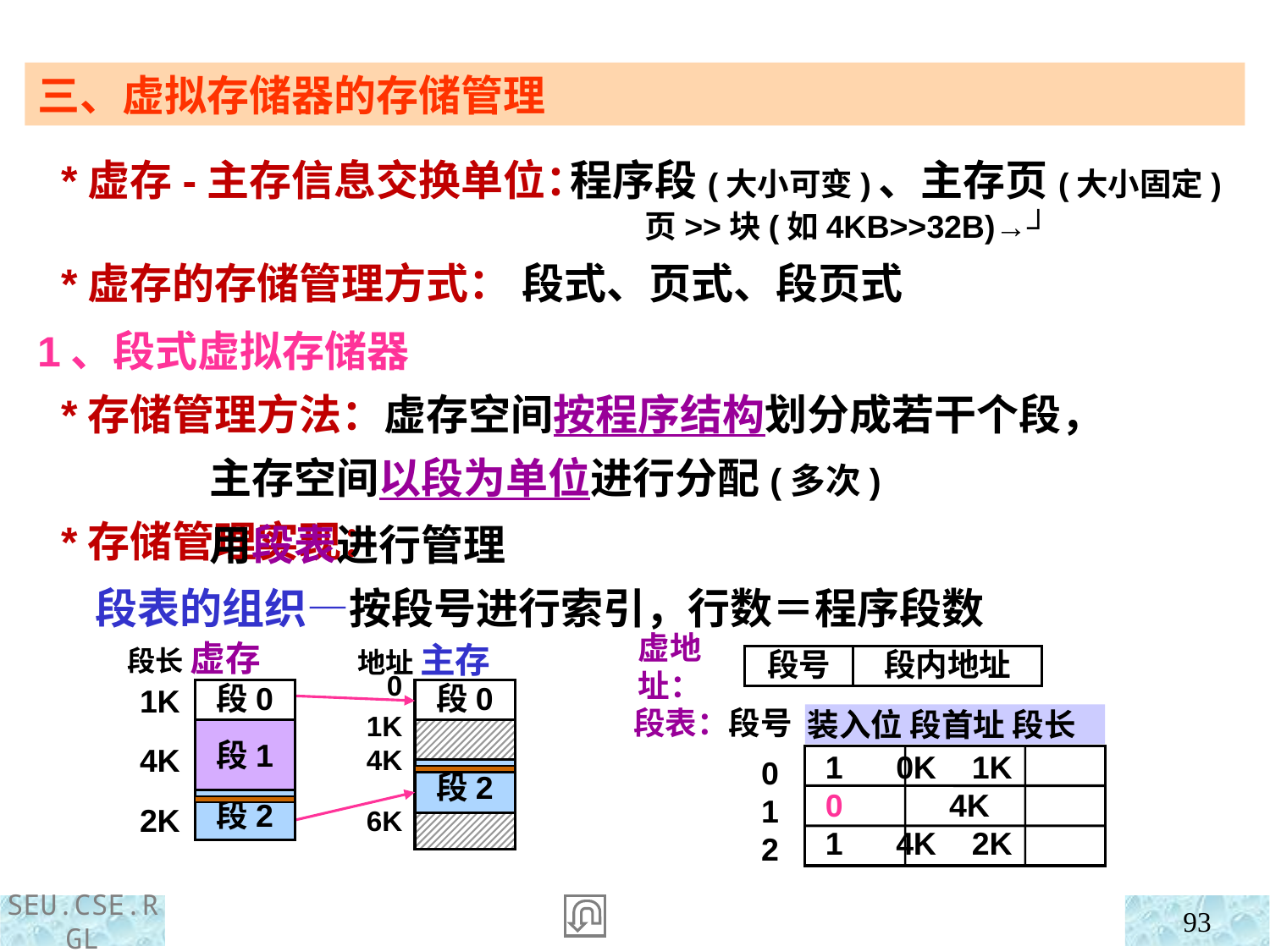

三、虚拟存储器的存储管理
  *虚存-主存信息交换单位：

  *虚存的存储管理方式：
    程序段(大小可变)、主存页(大小固定)
                页>>块(如4KB>>32B)→┘
段式、页式、段页式
1、段式虚拟存储器
  *存储管理方法：虚存空间按程序结构划分成若干个段，
                 主存空间以段为单位进行分配(多次)
  *存储管理实现：
                 用段表进行管理
     段表的组织—按段号进行索引，行数＝程序段数
段长 虚存
地址 主存
0
1K
4K
6K
1K
段0
段0

段1

4K
段2
段2

2K

段号
段内地址
虚地址：
段表：段号
装入位 段首址 段长

  1      0K    1K
  0            4K
  1      4K    2K
0
1
2

93